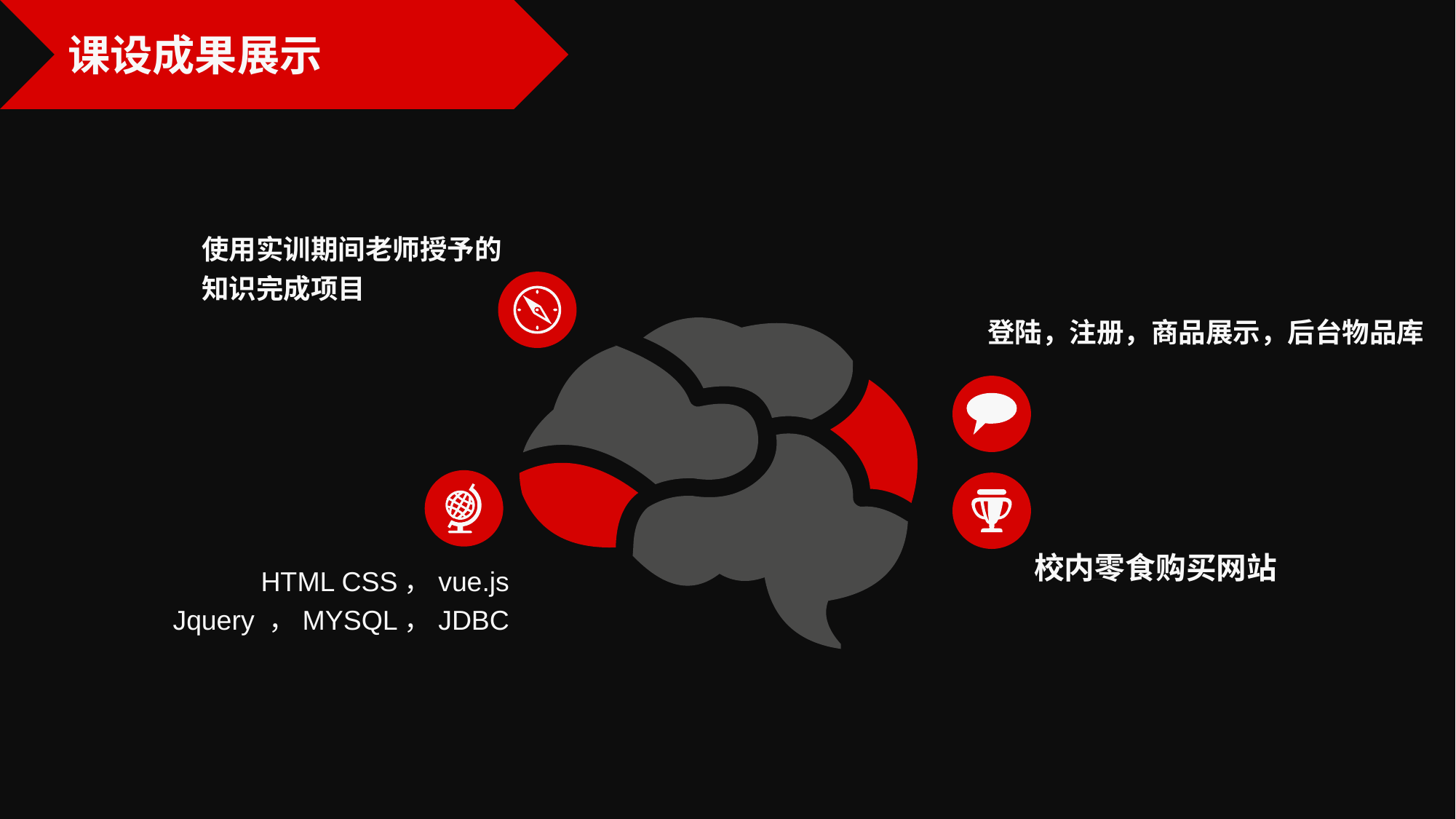

课设成果展示
使用实训期间老师授予的知识完成项目

登陆，注册，商品展示，后台物品库

校内零食购买网站
HTML CSS，vue.js
Jquery ，MYSQL，JDBC